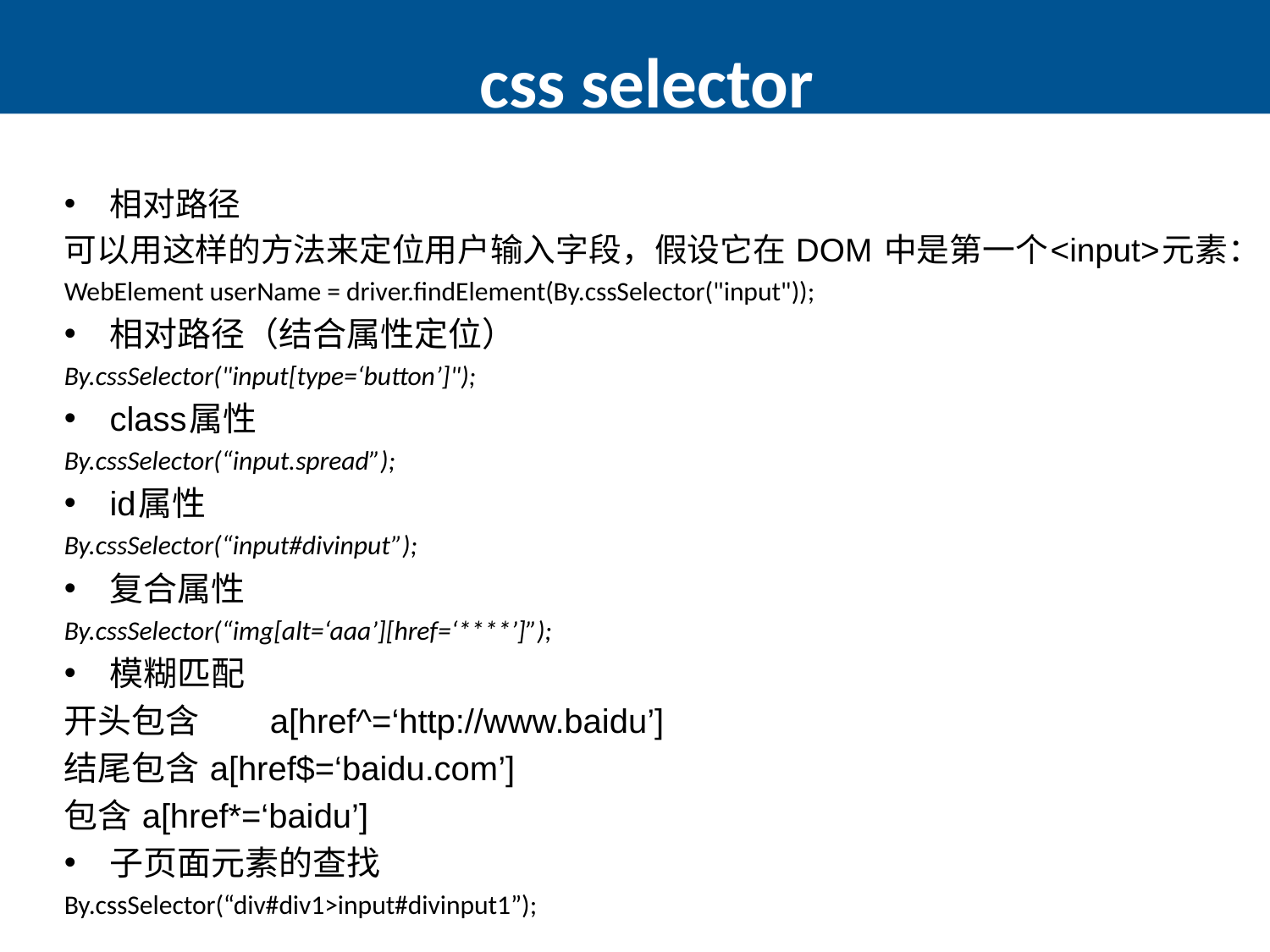

# css selector

相对路径
可以用这样的方法来定位用户输入字段，假设它在 DOM 中是第一个<input>元素：
WebElement userName = driver.findElement(By.cssSelector("input"));
相对路径（结合属性定位）
By.cssSelector("input[type=‘button’]");
class属性
By.cssSelector(“input.spread”);
id属性
By.cssSelector(“input#divinput”);
复合属性
By.cssSelector(“img[alt=‘aaa’][href=‘****’]”);
模糊匹配
开头包含　　a[href^=‘http://www.baidu’]
结尾包含 a[href$=‘baidu.com’]
包含 a[href*=‘baidu’]
子页面元素的查找
By.cssSelector(“div#div1>input#divinput1”);